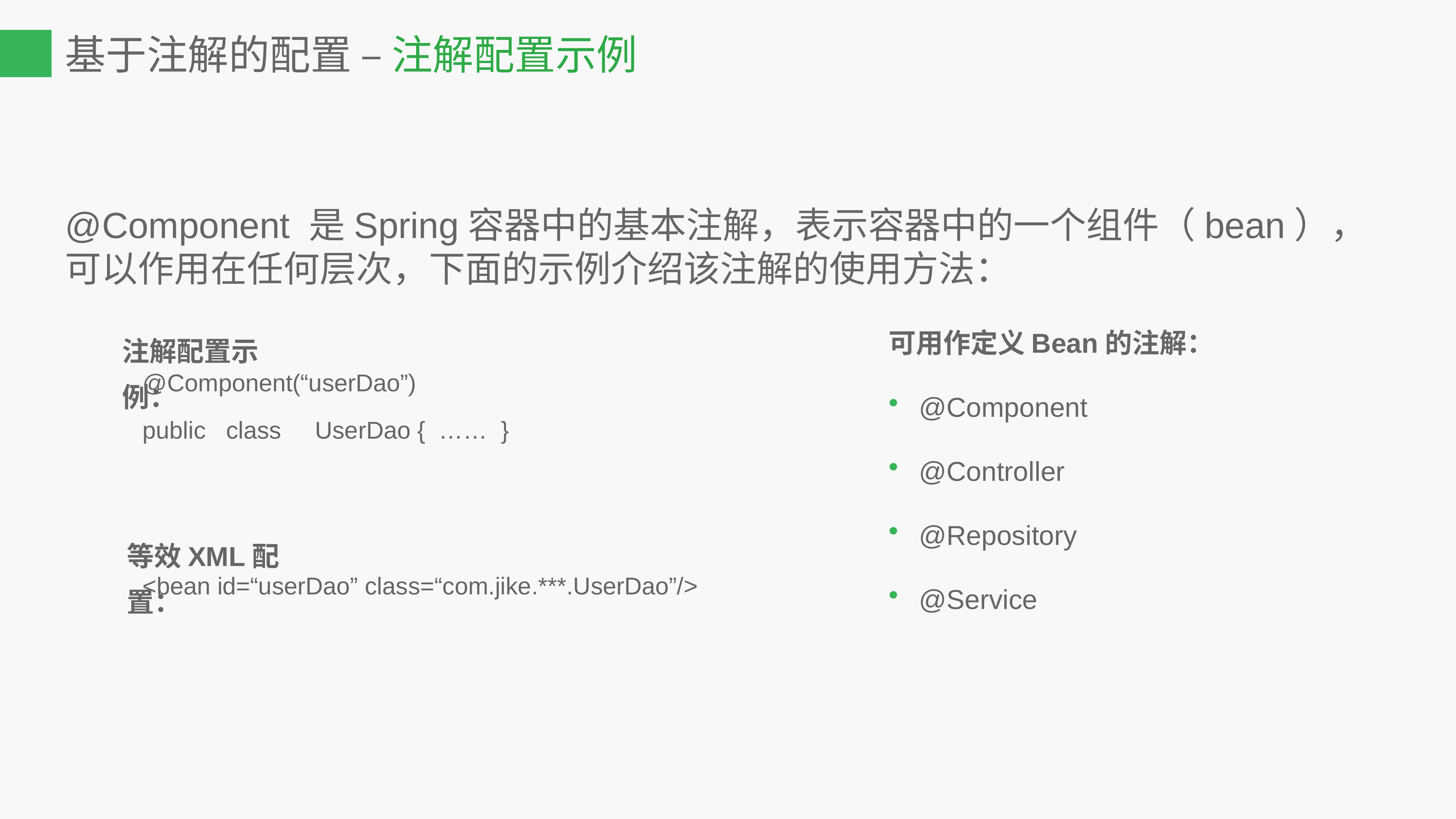

基于注解的配置 – 注解配置示例

@Component 是Spring容器中的基本注解，表示容器中的一个组件（bean），可以作用在任何层次，下面的示例介绍该注解的使用方法：
可用作定义Bean的注解：
@Component
@Controller
@Repository
@Service
注解配置示例：
@Component(“userDao”)
public   class     UserDao {  ……  }
等效XML配置：
<bean id=“userDao” class=“com.jike.***.UserDao”/>